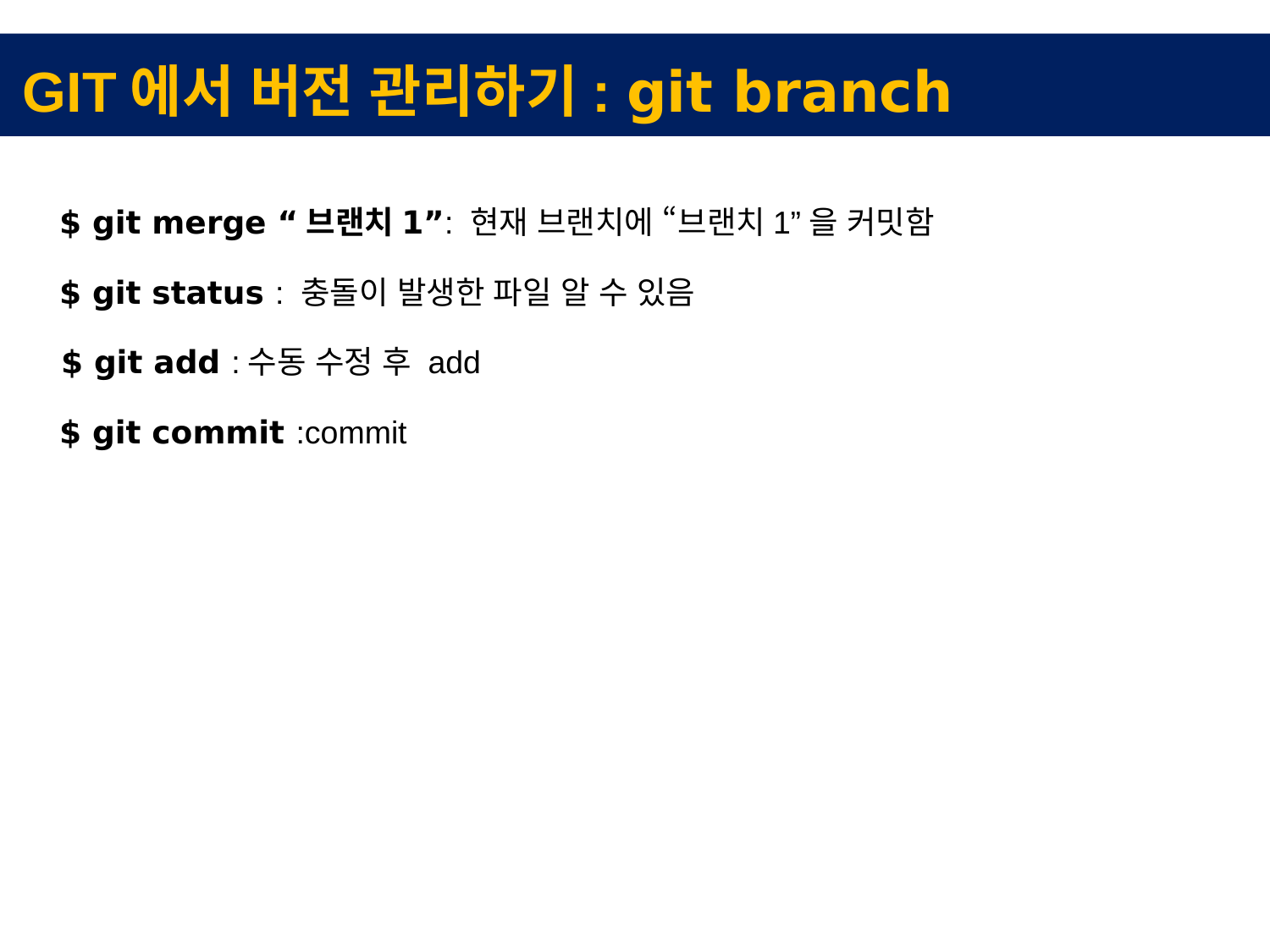

GIT에서 버전 관리하기: git branch
$ git merge “브랜치1”: 현재 브랜치에 “브랜치1”을 커밋함
$ git status : 충돌이 발생한 파일 알 수 있음
$ git add :수동 수정 후 add
$ git commit :commit